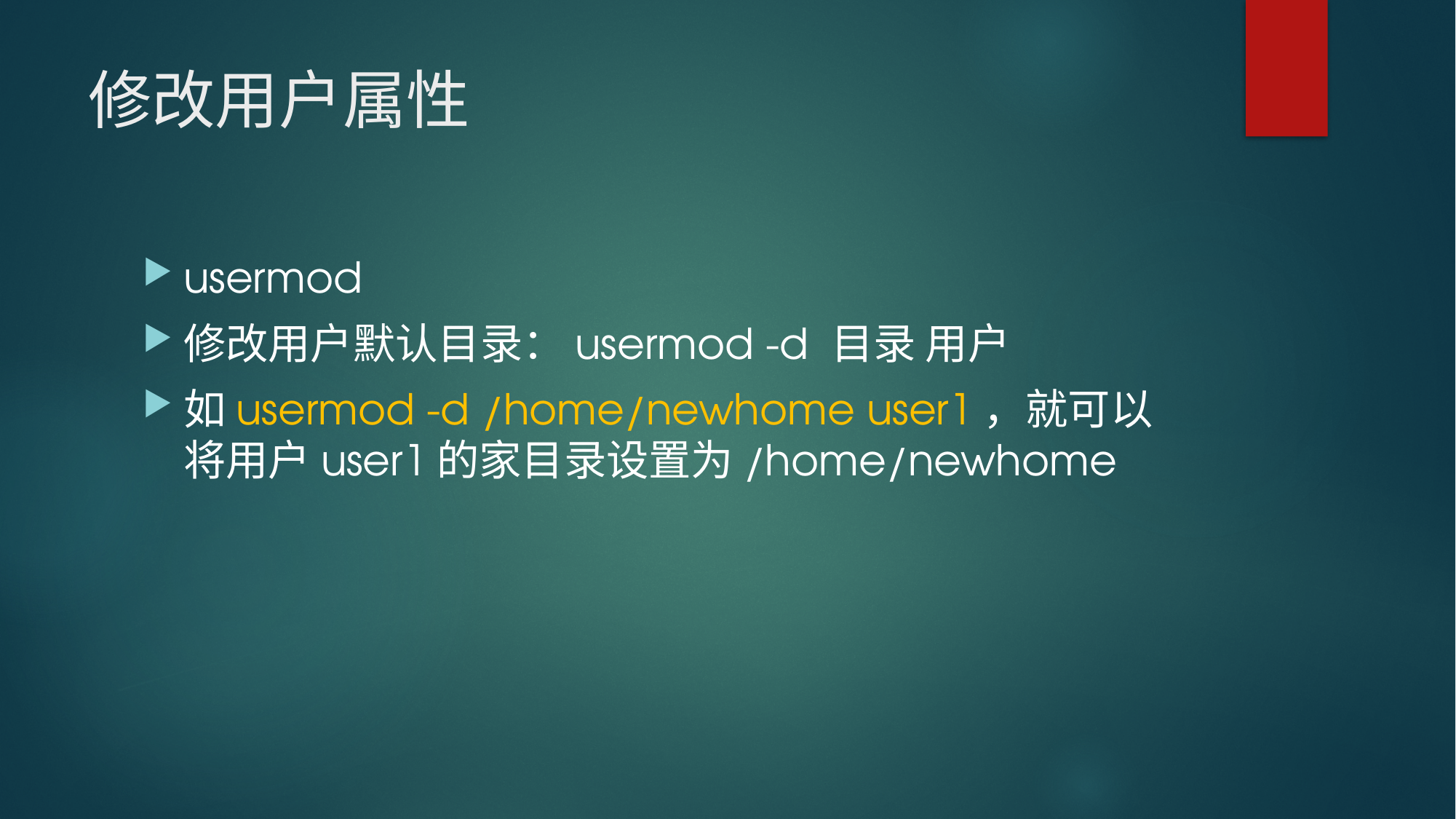

# 修改用户属性
usermod
修改用户默认目录：usermod -d 目录 用户
如usermod -d /home/newhome user1，就可以将用户user1的家目录设置为/home/newhome